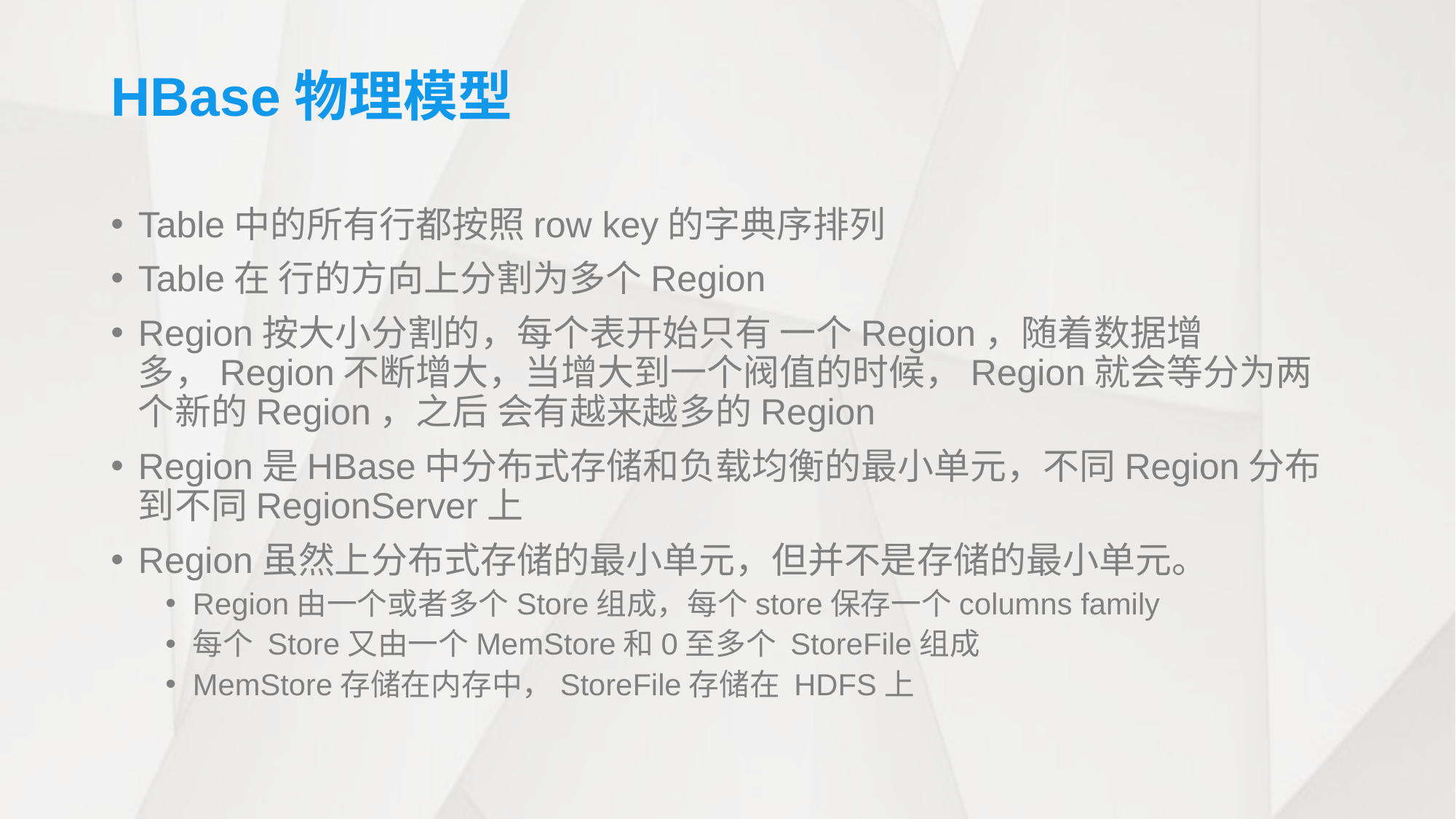

# HBase物理模型
Table中的所有行都按照row key的字典序排列
Table在 行的方向上分割为多个Region
Region按大小分割的，每个表开始只有 一个Region，随着数据增多，Region不断增大，当增大到一个阀值的时候，Region就会等分为两个新的Region，之后 会有越来越多的Region
Region是HBase中分布式存储和负载均衡的最小单元，不同Region分布到不同RegionServer上
Region虽然上分布式存储的最小单元，但并不是存储的最小单元。
Region由一个或者多个Store组成，每个store保存一个columns family
每个 Store又由一个MemStore和0至多个 StoreFile组成
MemStore存储在内存中，StoreFile存储在 HDFS上